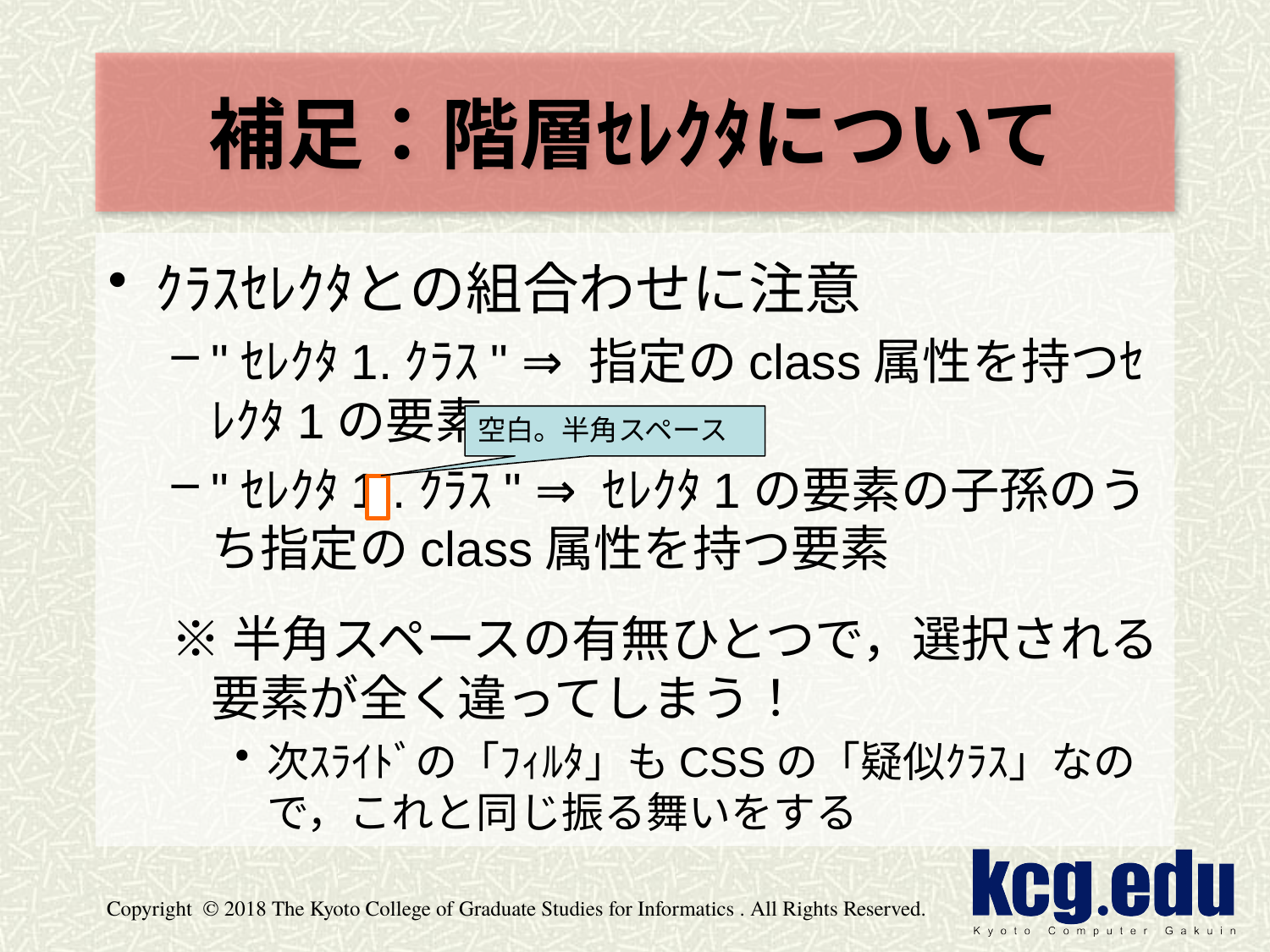

# 補足：階層ｾﾚｸﾀについて
ｸﾗｽｾﾚｸﾀとの組合わせに注意
"ｾﾚｸﾀ1.ｸﾗｽ" ⇒ 指定のclass属性を持つｾﾚｸﾀ1の要素
"ｾﾚｸﾀ1 .ｸﾗｽ" ⇒ ｾﾚｸﾀ1の要素の子孫のうち指定のclass属性を持つ要素
※半角スペースの有無ひとつで，選択される要素が全く違ってしまう！
次ｽﾗｲﾄﾞの「ﾌｨﾙﾀ」もCSSの「疑似ｸﾗｽ」なので，これと同じ振る舞いをする
空白。半角スペース

Copyright  © 2018 The Kyoto College of Graduate Studies for Informatics . All Rights Reserved.